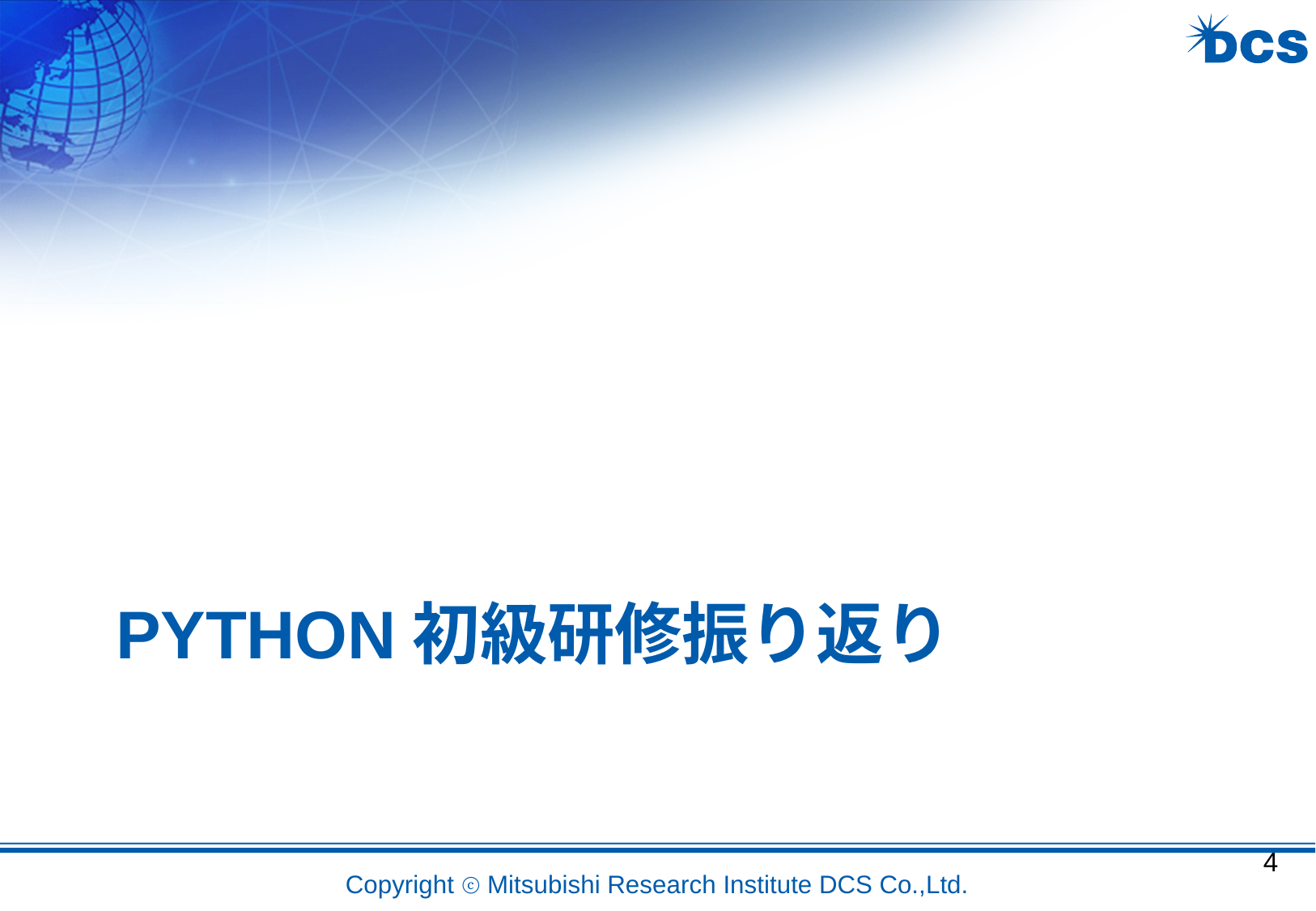

# Python初級研修振り返り
4
Copyright ⓒ Mitsubishi Research Institute DCS Co.,Ltd.